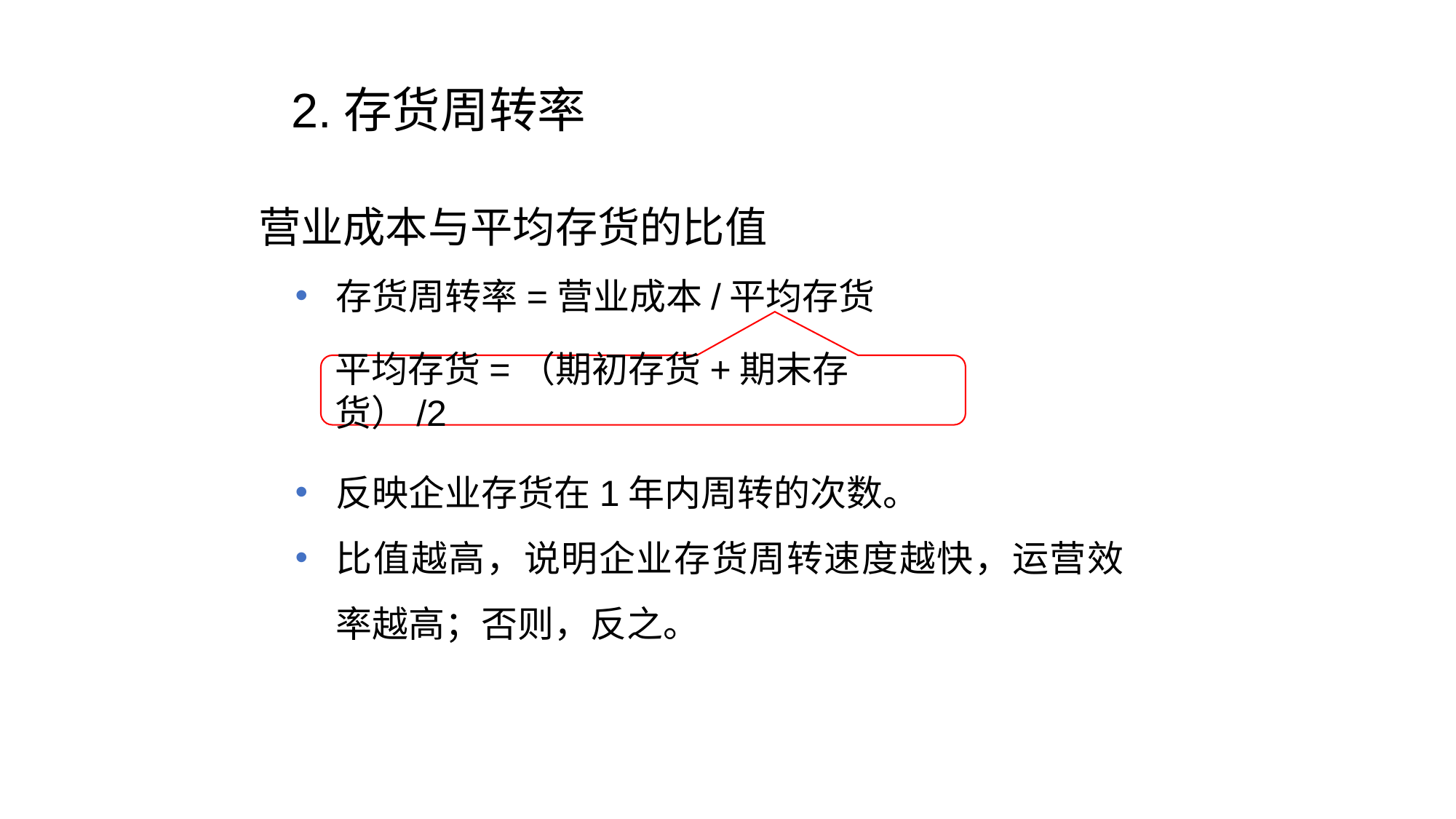

# 2.存货周转率
营业成本与平均存货的比值
存货周转率=营业成本/平均存货

反映企业存货在1年内周转的次数。
比值越高，说明企业存货周转速度越快，运营效率越高；否则，反之。

平均存货=（期初存货+期末存货）/2